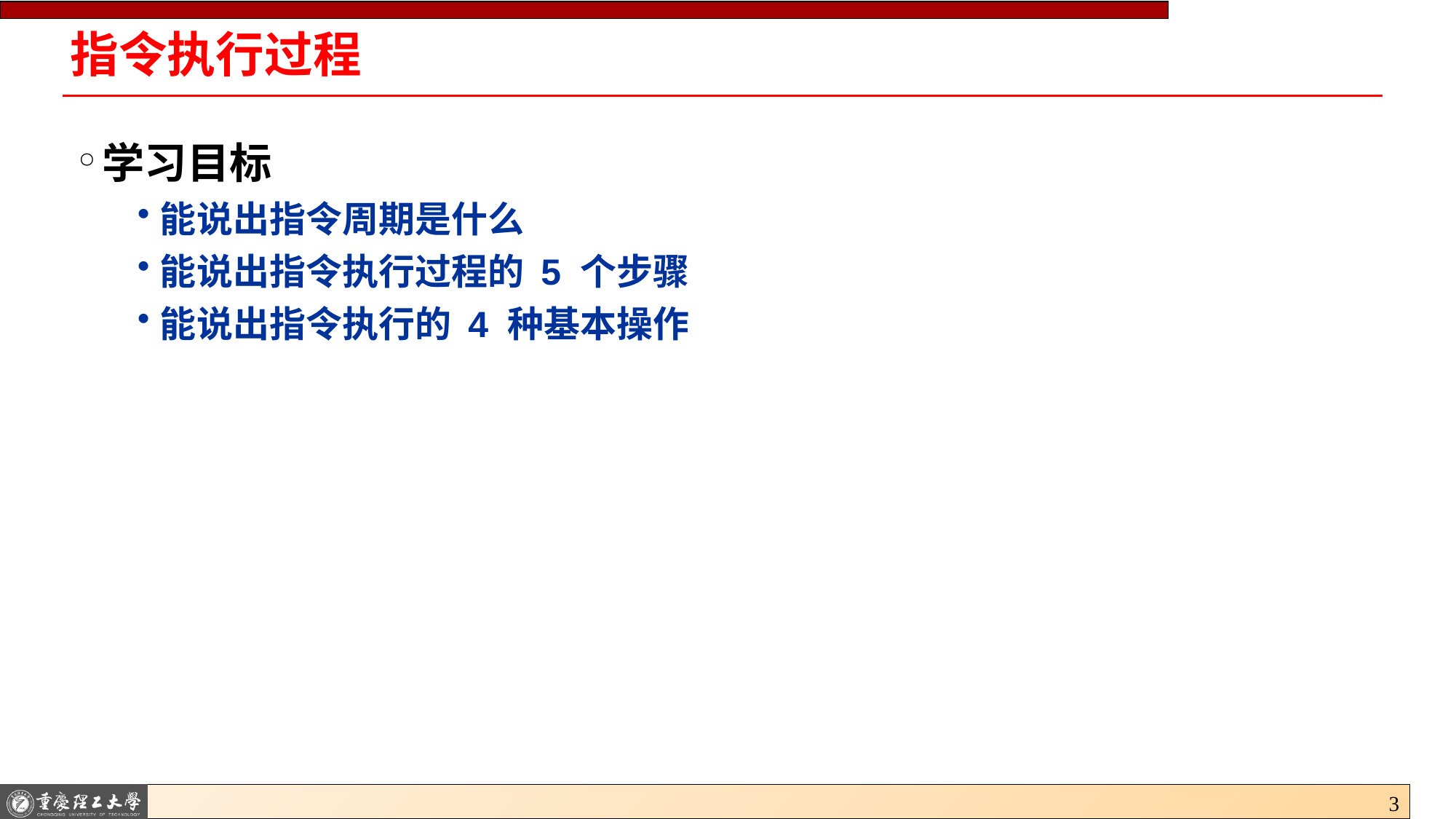

# 指令执行过程
学习目标
能说出指令周期是什么
能说出指令执行过程的 5 个步骤
能说出指令执行的 4 种基本操作